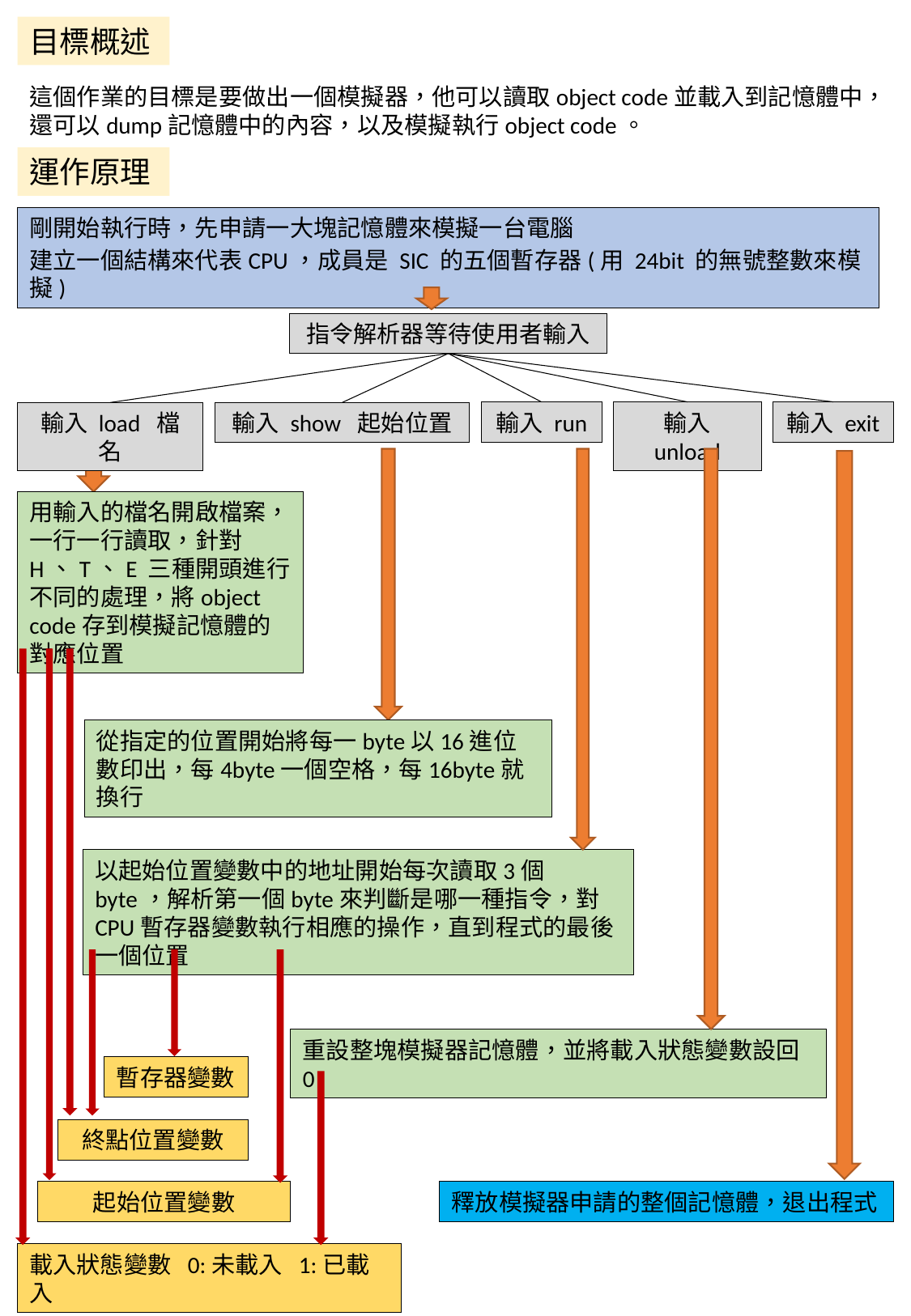

目標概述
這個作業的目標是要做出一個模擬器，他可以讀取object code並載入到記憶體中，還可以dump記憶體中的內容，以及模擬執行object code。
運作原理
剛開始執行時，先申請一大塊記憶體來模擬一台電腦
建立一個結構來代表CPU，成員是 SIC 的五個暫存器(用 24bit 的無號整數來模擬)

指令解析器等待使用者輸入
輸入 run
輸入 unload
輸入 exit
輸入 load  檔名
輸入 show  起始位置

用輸入的檔名開啟檔案，一行一行讀取，針對 H、T、E 三種開頭進行不同的處理，將object code存到模擬記憶體的對應位置

從指定的位置開始將每一byte以16進位數印出，每4byte一個空格，每16byte就換行
以起始位置變數中的地址開始每次讀取3個byte，解析第一個byte來判斷是哪一種指令，對CPU暫存器變數執行相應的操作，直到程式的最後一個位置

重設整塊模擬器記憶體，並將載入狀態變數設回0
暫存器變數

終點位置變數
釋放模擬器申請的整個記憶體，退出程式
起始位置變數
載入狀態變數  0:未載入  1:已載入